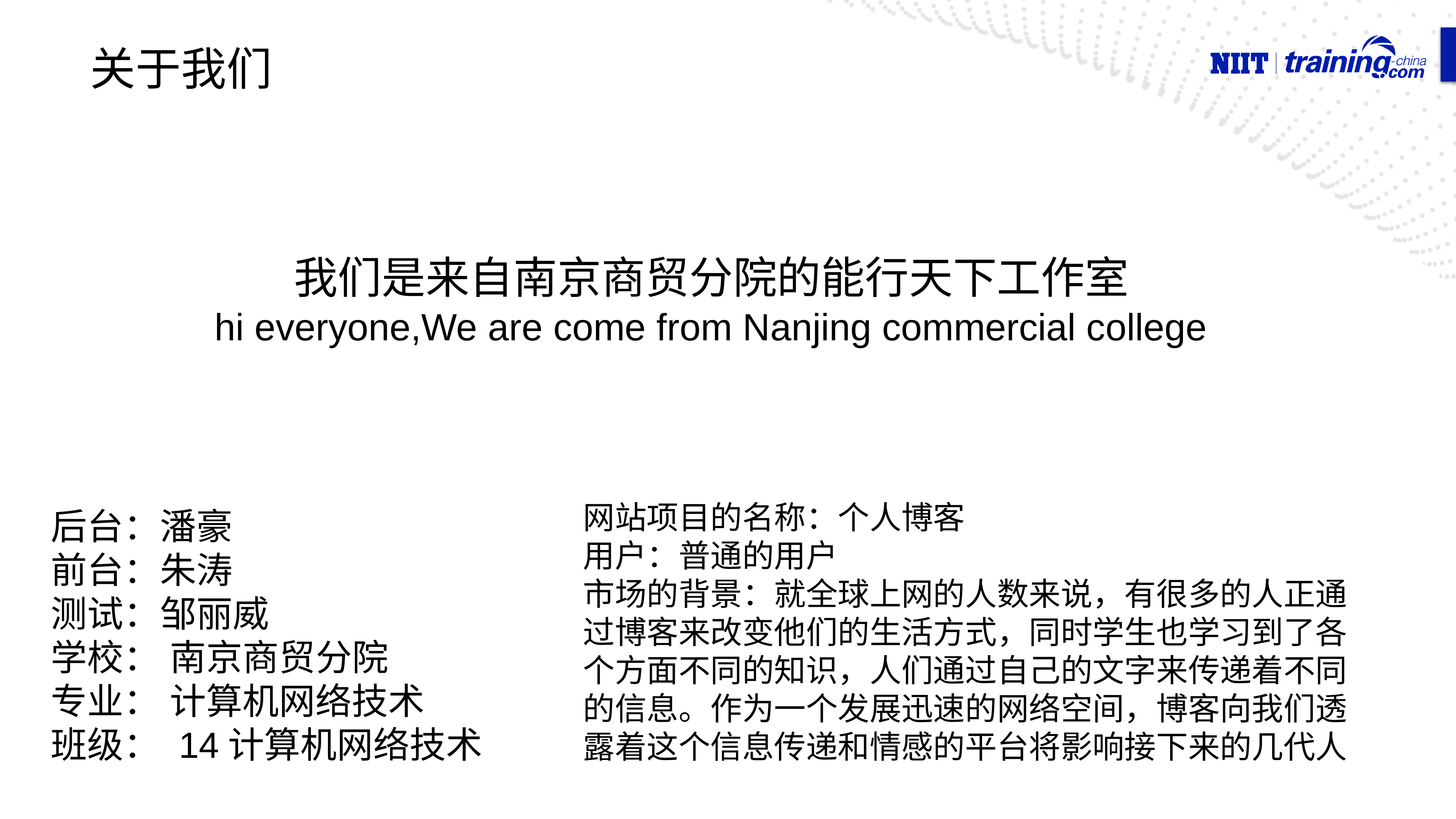

关于我们
我们是来自南京商贸分院的能行天下工作室
hi everyone,We are come from Nanjing commercial college
后台：潘豪
前台：朱涛
测试：邹丽威
学校： 南京商贸分院
专业： 计算机网络技术
班级： 14计算机网络技术
网站项目的名称：个人博客
用户：普通的用户
市场的背景：就全球上网的人数来说，有很多的人正通过博客来改变他们的生活方式，同时学生也学习到了各个方面不同的知识，人们通过自己的文字来传递着不同的信息。作为一个发展迅速的网络空间，博客向我们透露着这个信息传递和情感的平台将影响接下来的几代人